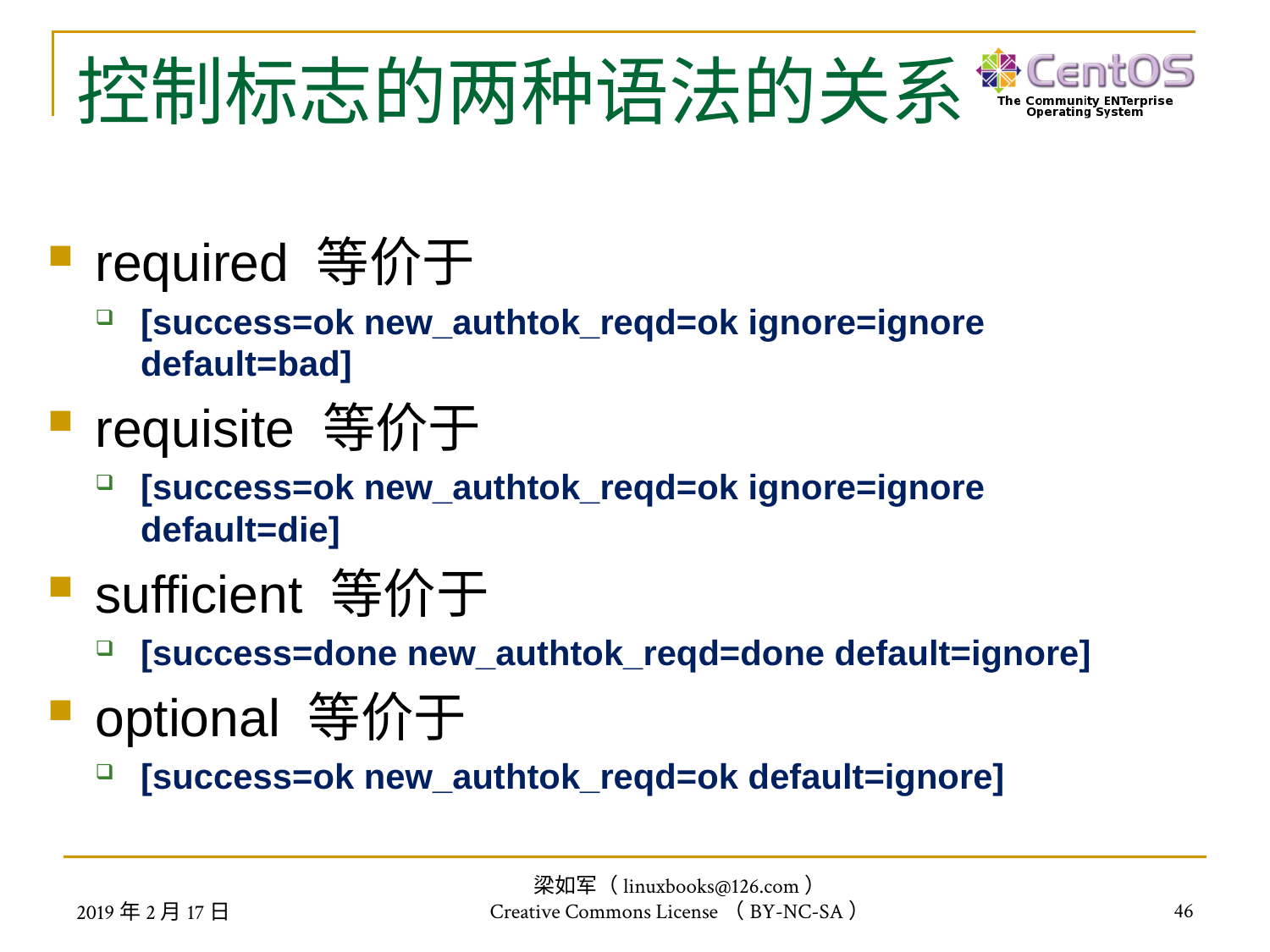

# 控制标志的两种语法的关系
required 等价于
[success=ok new_authtok_reqd=ok ignore=ignore default=bad]
requisite 等价于
[success=ok new_authtok_reqd=ok ignore=ignore default=die]
sufficient 等价于
[success=done new_authtok_reqd=done default=ignore]
optional 等价于
[success=ok new_authtok_reqd=ok default=ignore]
梁如军（linuxbooks@126.com）
Creative Commons License（BY-NC-SA）
2019年2月17日
46